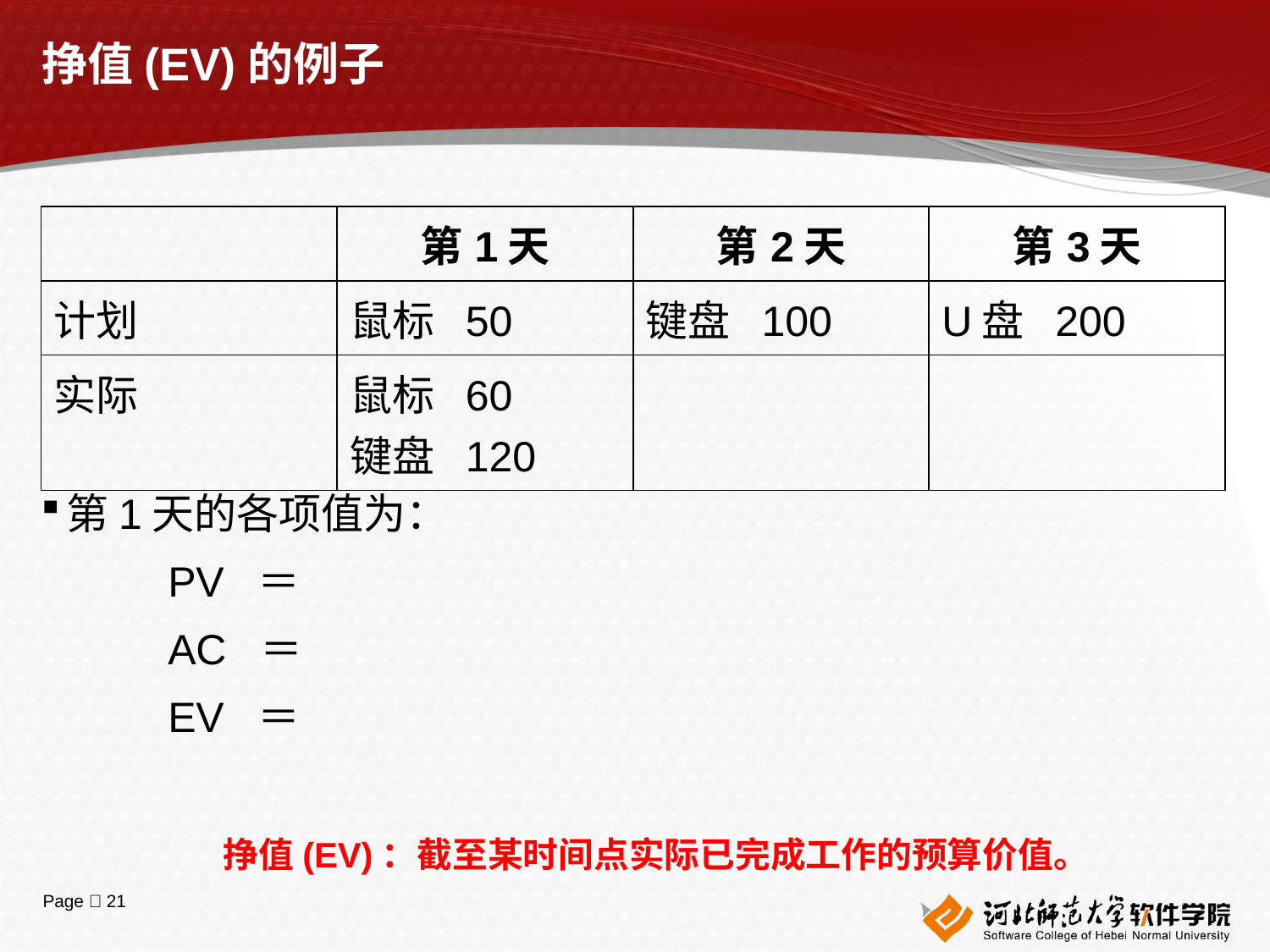

# 挣值(EV)的例子
|  | 第1天 | 第2天 | 第3天 |
| --- | --- | --- | --- |
| 计划 | 鼠标 50 | 键盘 100 | U盘 200 |
| 实际 | 鼠标 60 键盘 120 |  |  |
第1天的各项值为：
	PV  ＝
	AC  ＝
	EV  ＝
挣值(EV)：截至某时间点实际已完成工作的预算价值。